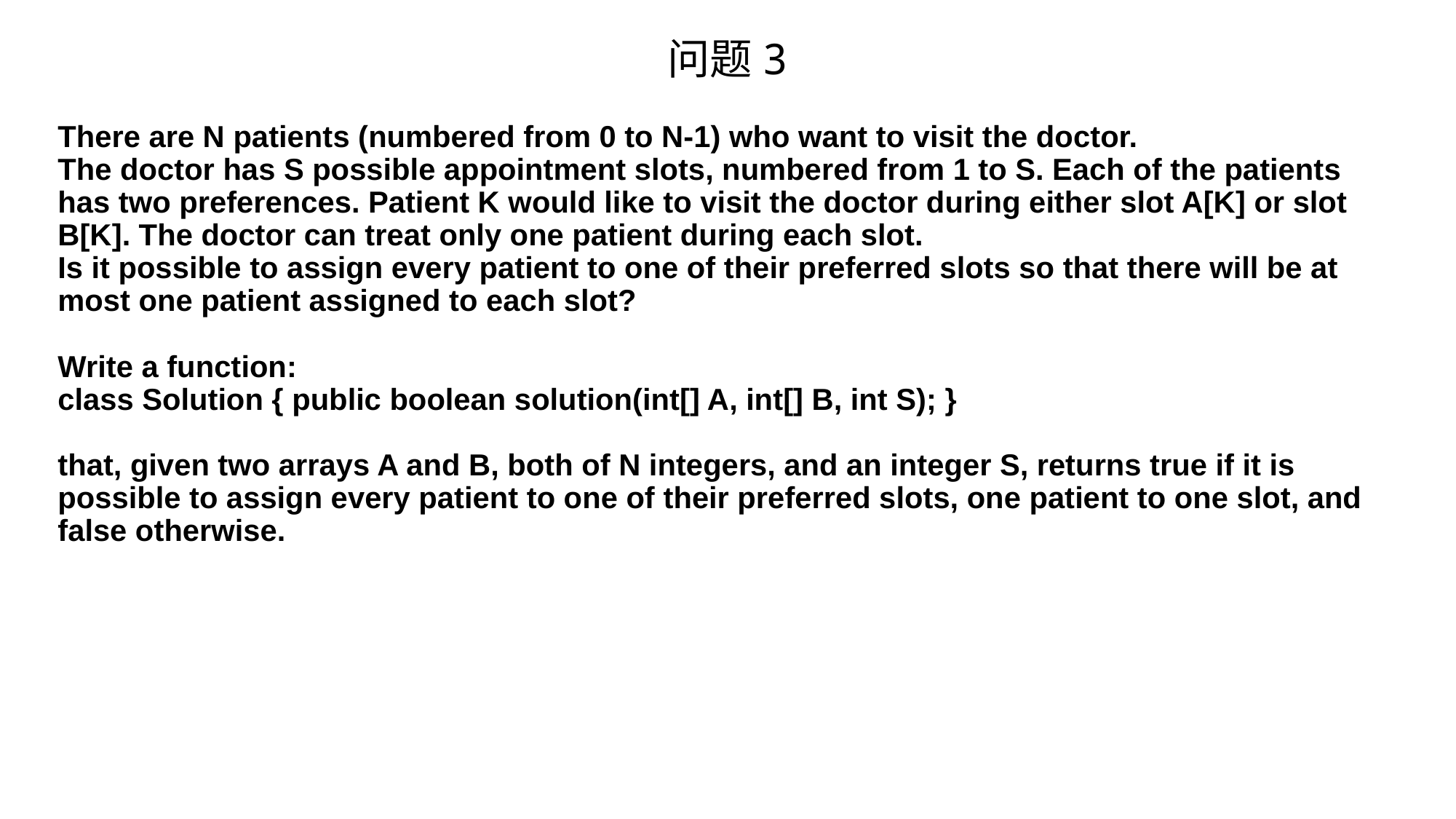

问题3
# There are N patients (numbered from 0 to N-1) who want to visit the doctor. The doctor has S possible appointment slots, numbered from 1 to S. Each of the patients has two preferences. Patient K would like to visit the doctor during either slot A[K] or slot B[K]. The doctor can treat only one patient during each slot. Is it possible to assign every patient to one of their preferred slots so that there will be at most one patient assigned to each slot? Write a function: class Solution { public boolean solution(int[] A, int[] B, int S); } that, given two arrays A and B, both of N integers, and an integer S, returns true if it is possible to assign every patient to one of their preferred slots, one patient to one slot, and false otherwise.